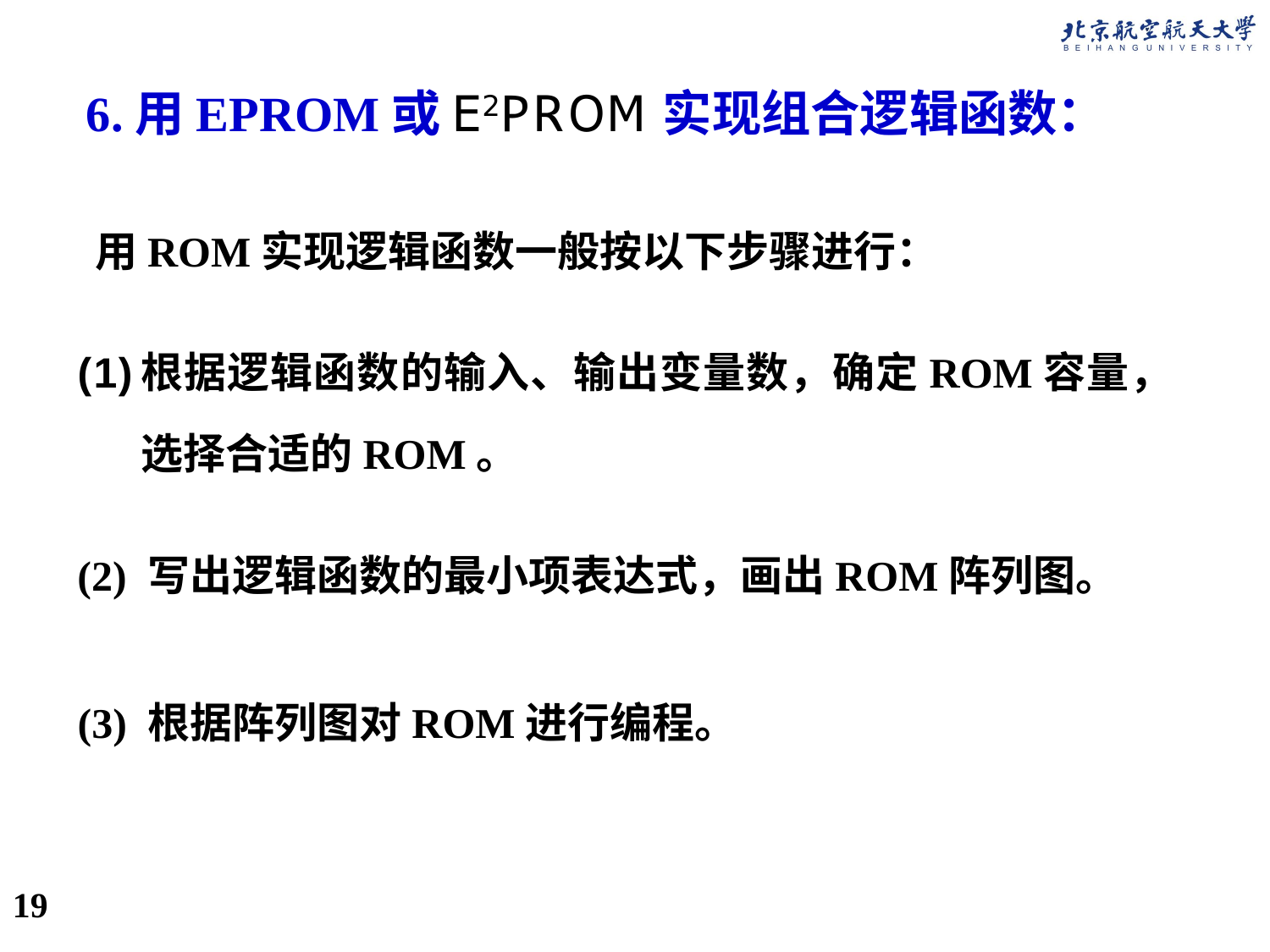

6.用EPROM或E2PROM实现组合逻辑函数：
 用ROM实现逻辑函数一般按以下步骤进行：
根据逻辑函数的输入、输出变量数，确定ROM容量，选择合适的ROM。
(2) 写出逻辑函数的最小项表达式，画出ROM阵列图。
(3) 根据阵列图对ROM进行编程。
19